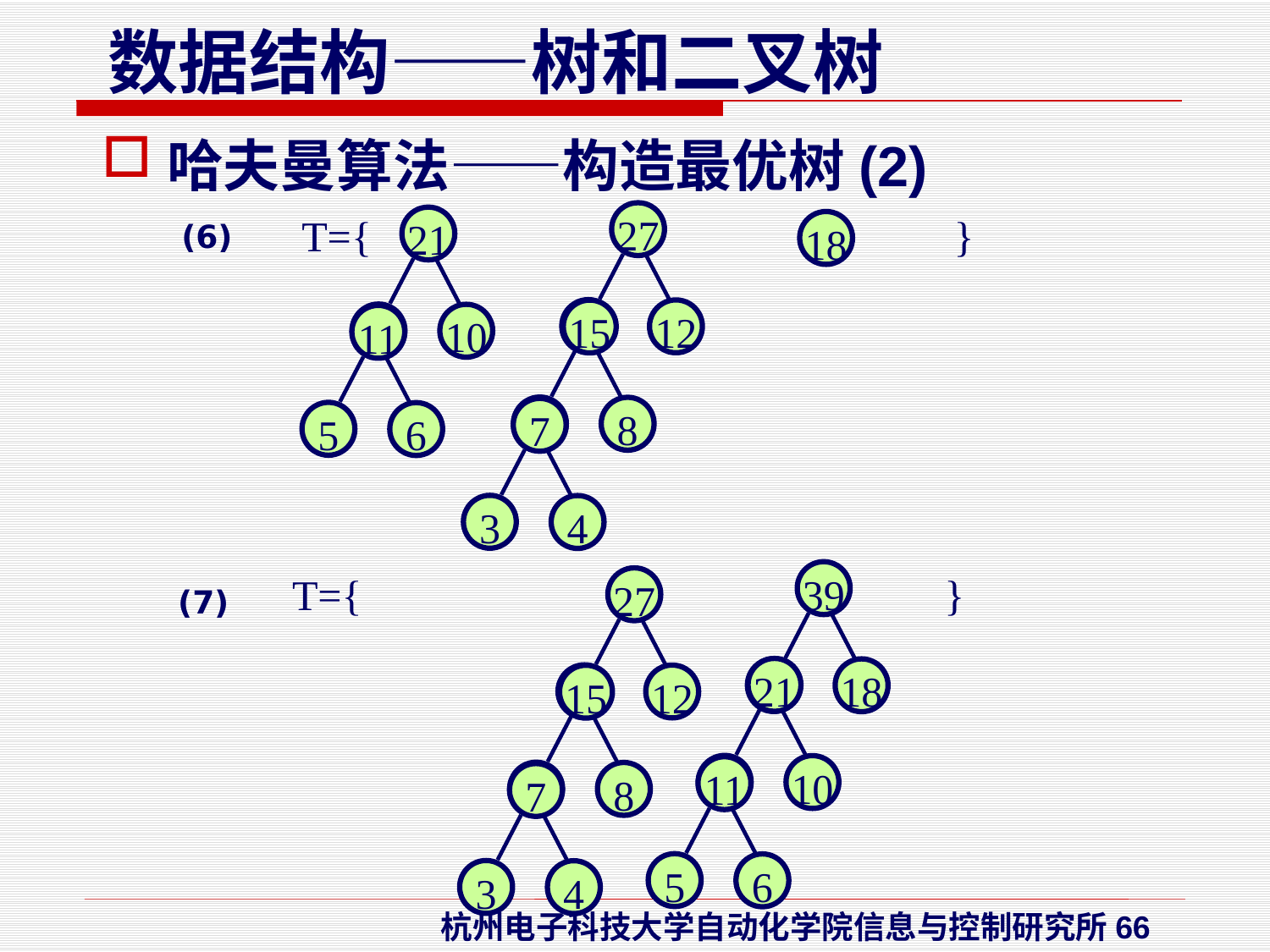

哈夫曼算法——构造最优树(2)

27

3
12
15

3
8
7

3
4
T={                                                       }
21

3
10
11

5
6
(6)
18
39

3
18
T={                                                       }
27

3
12
15

3
8
7

3
4
(7)
21

3
10
11

5
6